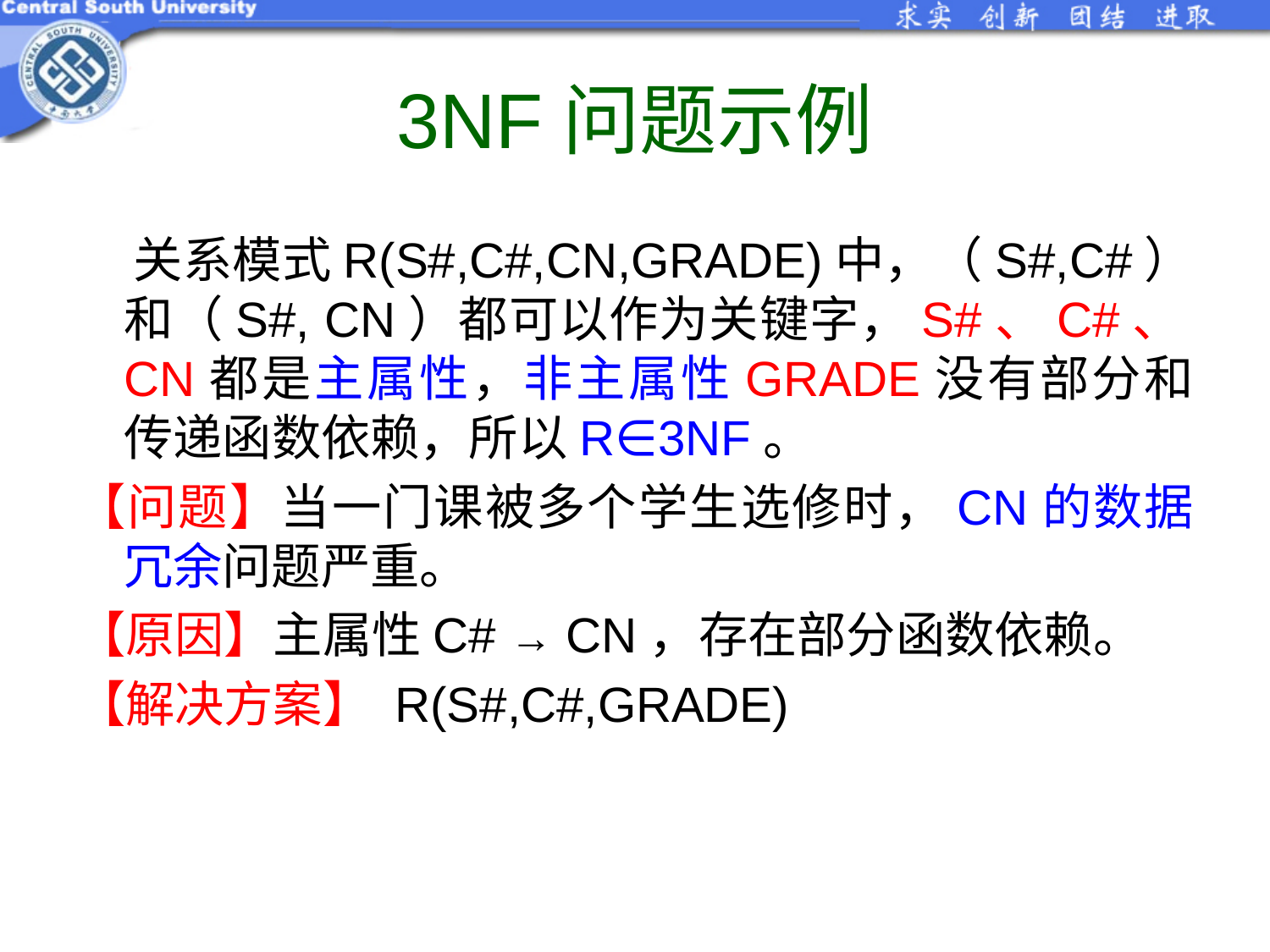

# 3NF问题示例
    关系模式R(S#,C#,CN,GRADE)中，（S#,C#）和（S#, CN）都可以作为关键字，S#、C#、CN都是主属性，非主属性GRADE没有部分和传递函数依赖，所以R∈3NF。
【问题】当一门课被多个学生选修时，CN的数据冗余问题严重。
【原因】主属性C# → CN，存在部分函数依赖。
【解决方案】 R(S#,C#,GRADE)